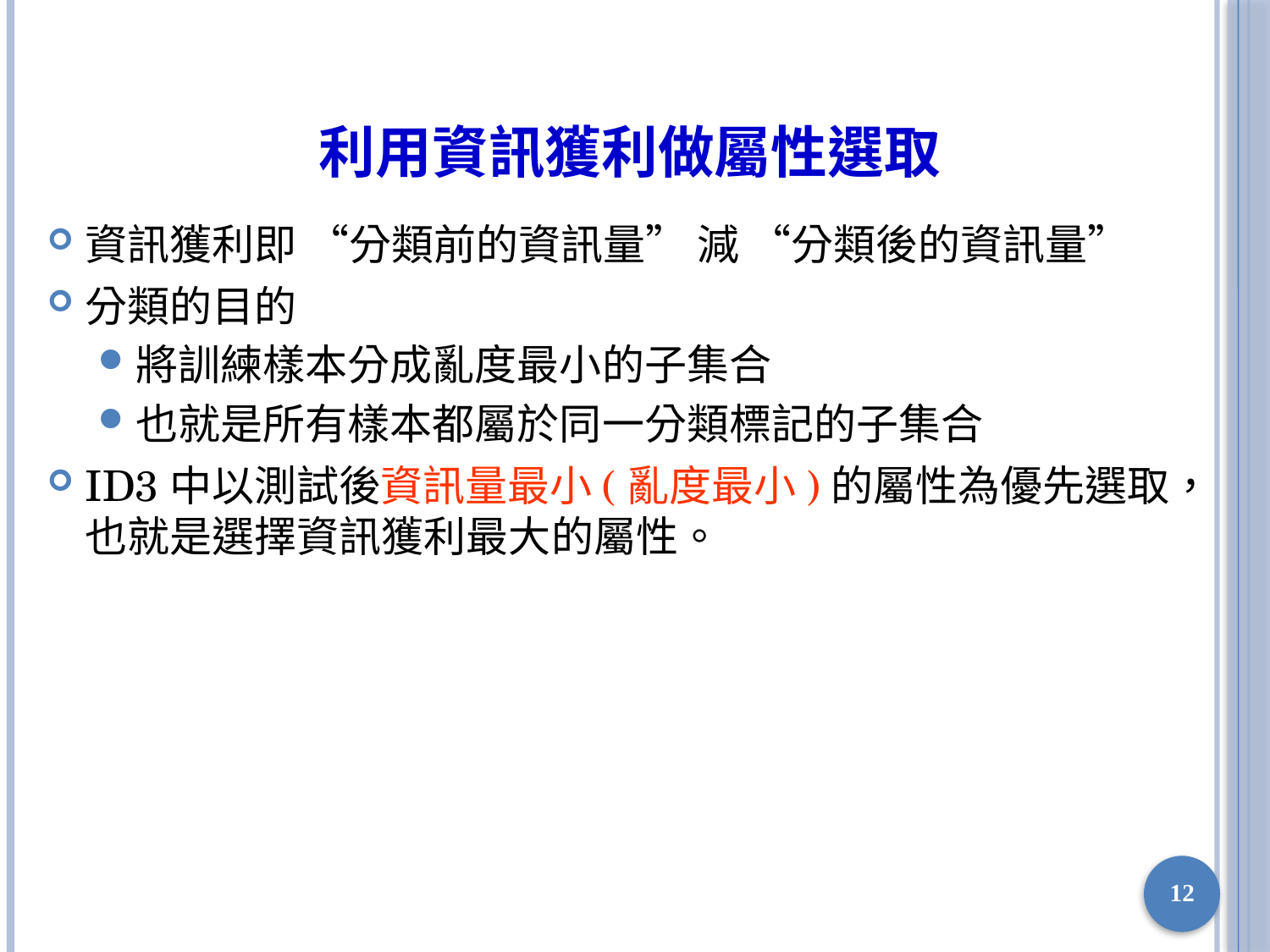

# 利用資訊獲利做屬性選取
資訊獲利即 “分類前的資訊量” 減 “分類後的資訊量”
分類的目的
將訓練樣本分成亂度最小的子集合
也就是所有樣本都屬於同一分類標記的子集合
ID3中以測試後資訊量最小(亂度最小)的屬性為優先選取，也就是選擇資訊獲利最大的屬性。
12